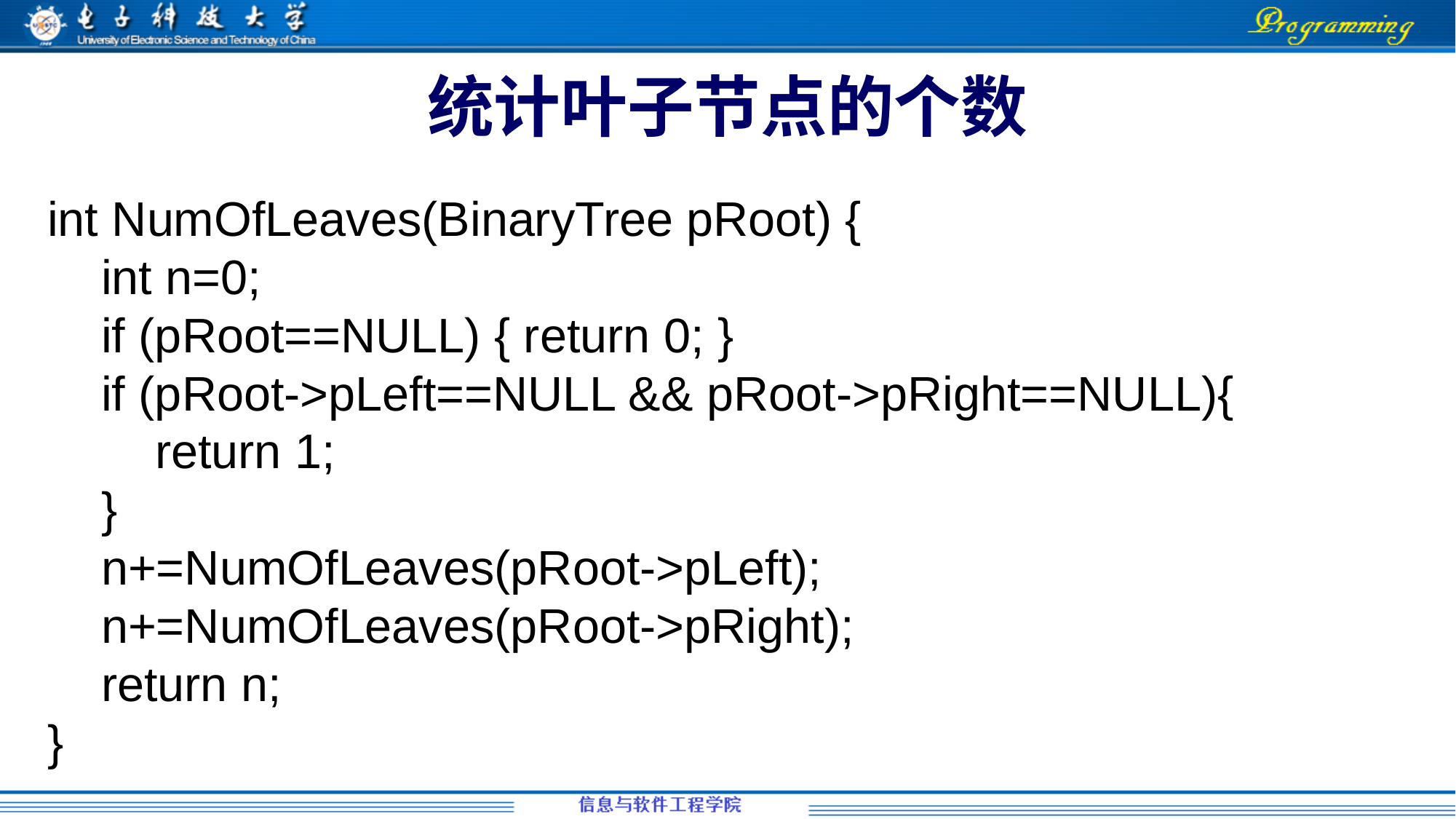

# 统计叶子节点的个数
int NumOfLeaves(BinaryTree pRoot) {
    int n=0;
    if (pRoot==NULL) { return 0; }
    if (pRoot->pLeft==NULL && pRoot->pRight==NULL){
        return 1;
    }
    n+=NumOfLeaves(pRoot->pLeft);
    n+=NumOfLeaves(pRoot->pRight);
    return n;
}